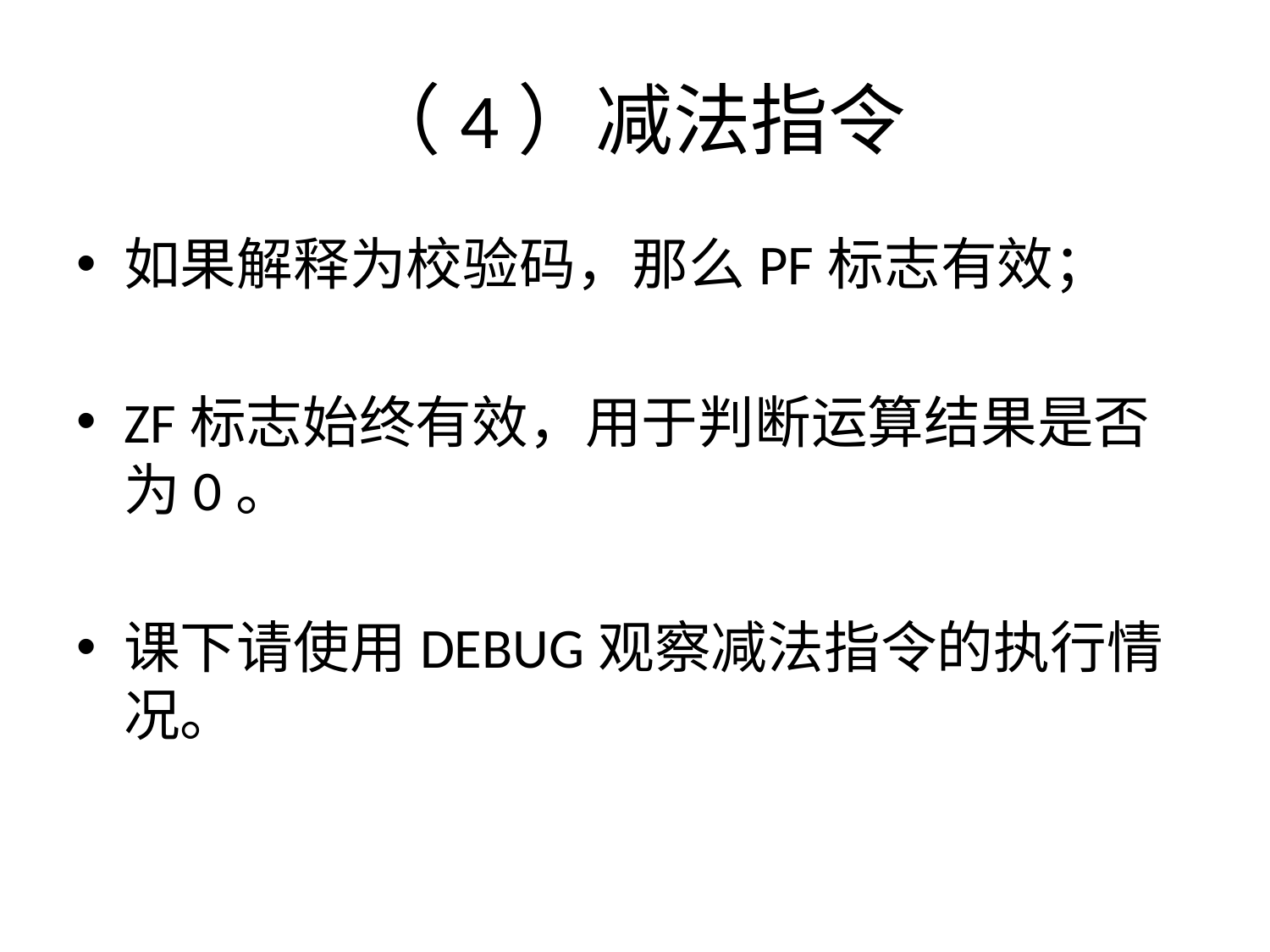

# （4）减法指令
如果解释为校验码，那么PF标志有效；

ZF标志始终有效，用于判断运算结果是否为0。

课下请使用DEBUG观察减法指令的执行情况。